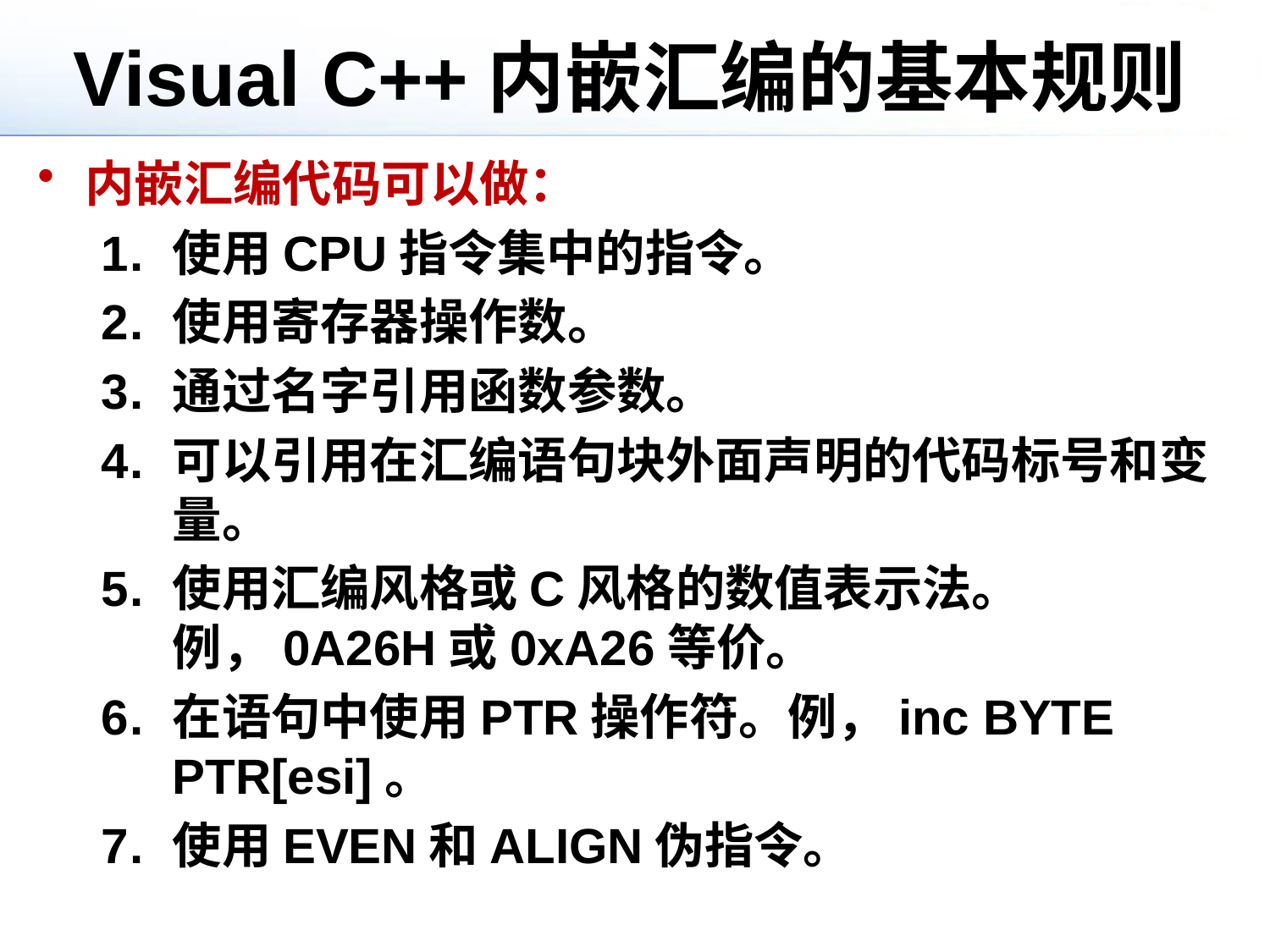

# Visual C++内嵌汇编的基本规则
内嵌汇编代码可以做：
使用CPU指令集中的指令。
使用寄存器操作数。
通过名字引用函数参数。
可以引用在汇编语句块外面声明的代码标号和变量。
使用汇编风格或C风格的数值表示法。例，0A26H或0xA26等价。
在语句中使用PTR操作符。例，inc BYTE PTR[esi]。
使用EVEN和ALIGN伪指令。